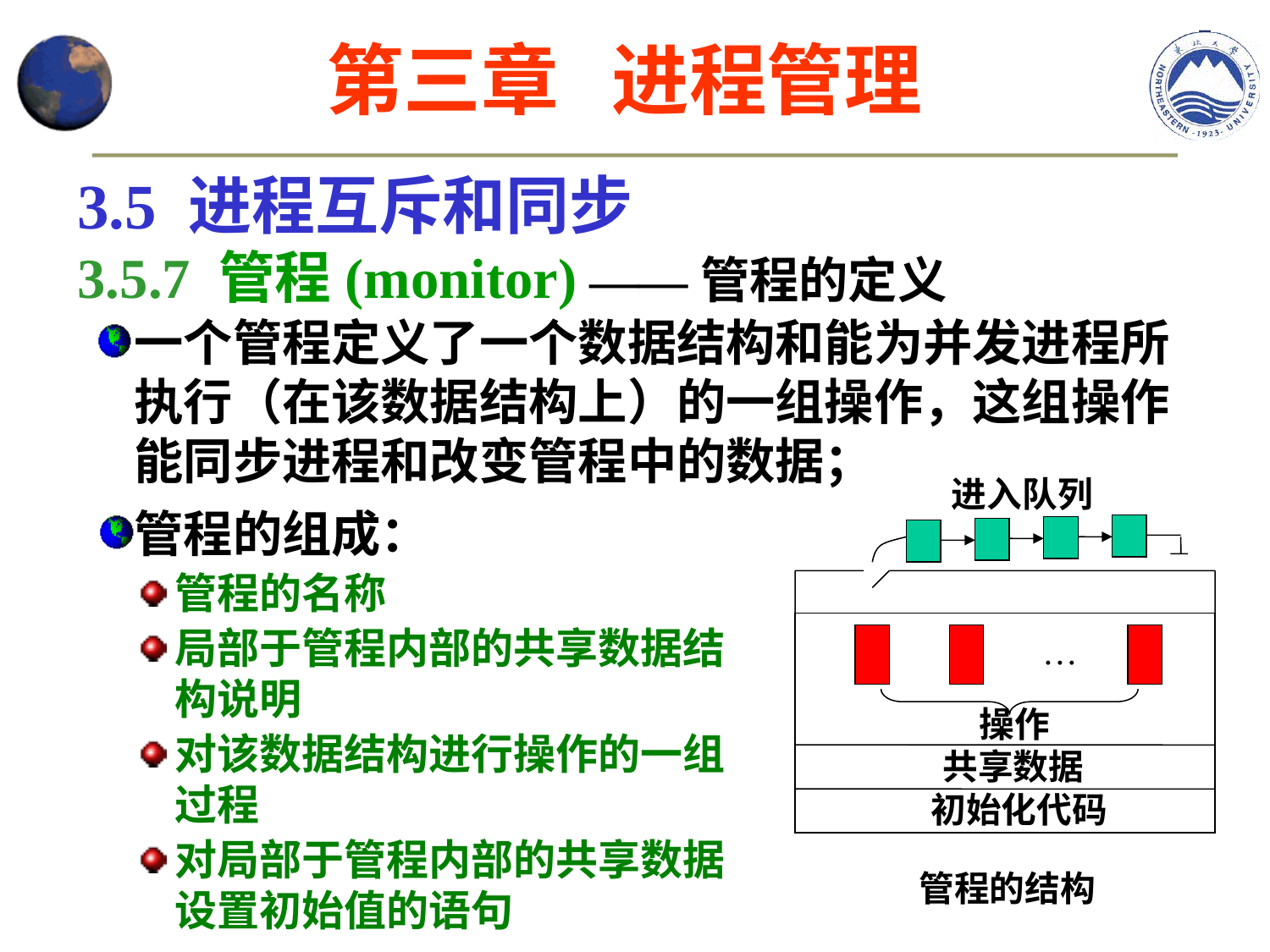

第三章   进程管理
3.5 进程互斥和同步
3.5.7 管程(monitor) ——管程的定义
一个管程定义了一个数据结构和能为并发进程所执行（在该数据结构上）的一组操作，这组操作能同步进程和改变管程中的数据；
进入队列

…

操作
共享数据

初始化代码

管程的结构
管程的组成：
管程的名称
局部于管程内部的共享数据结构说明
对该数据结构进行操作的一组过程
对局部于管程内部的共享数据设置初始值的语句